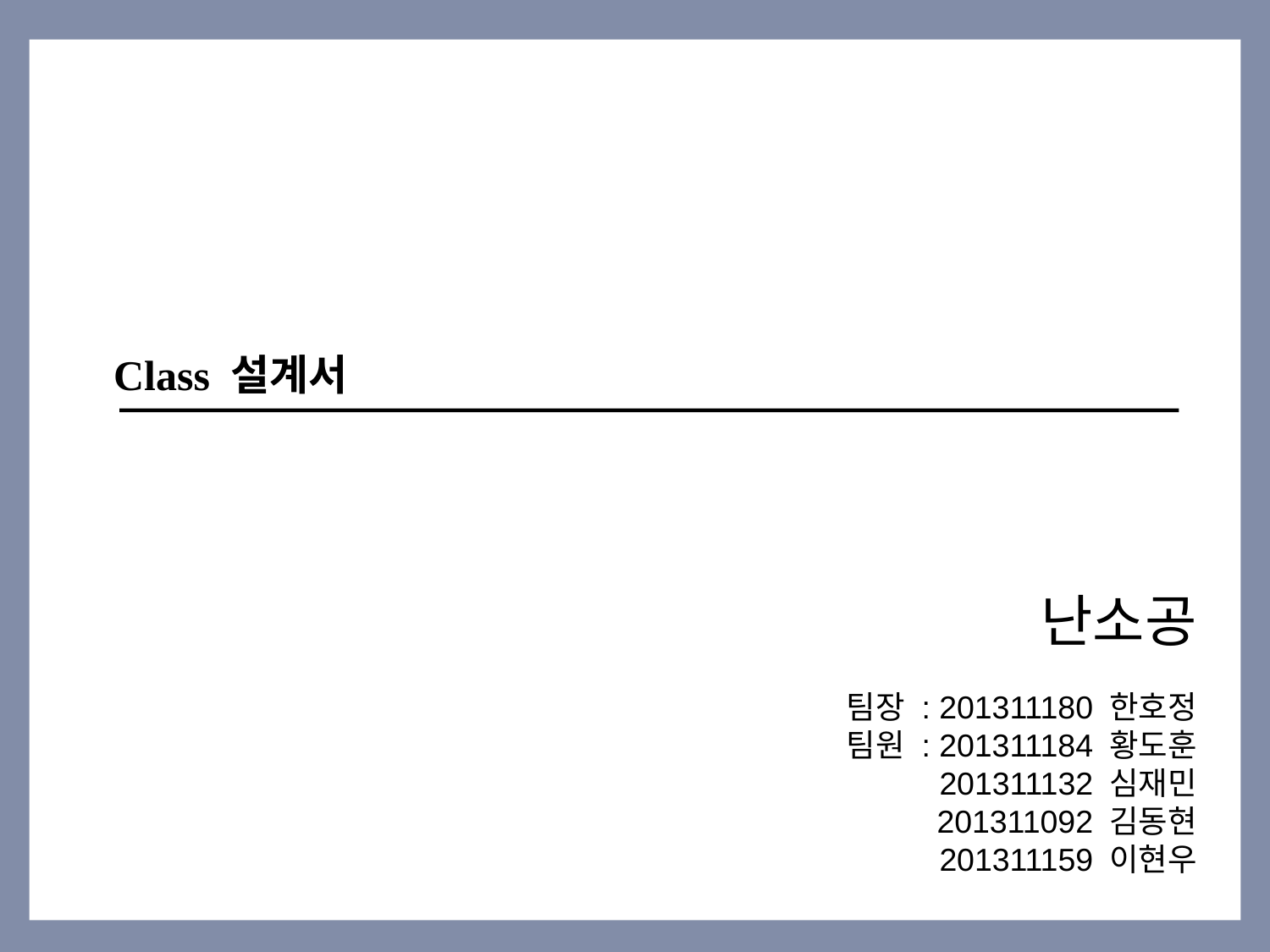

# Class 설계서
난소공

팀장 : 201311180 한호정
팀원 : 201311184 황도훈
201311132 심재민
201311092 김동현
201311159 이현우